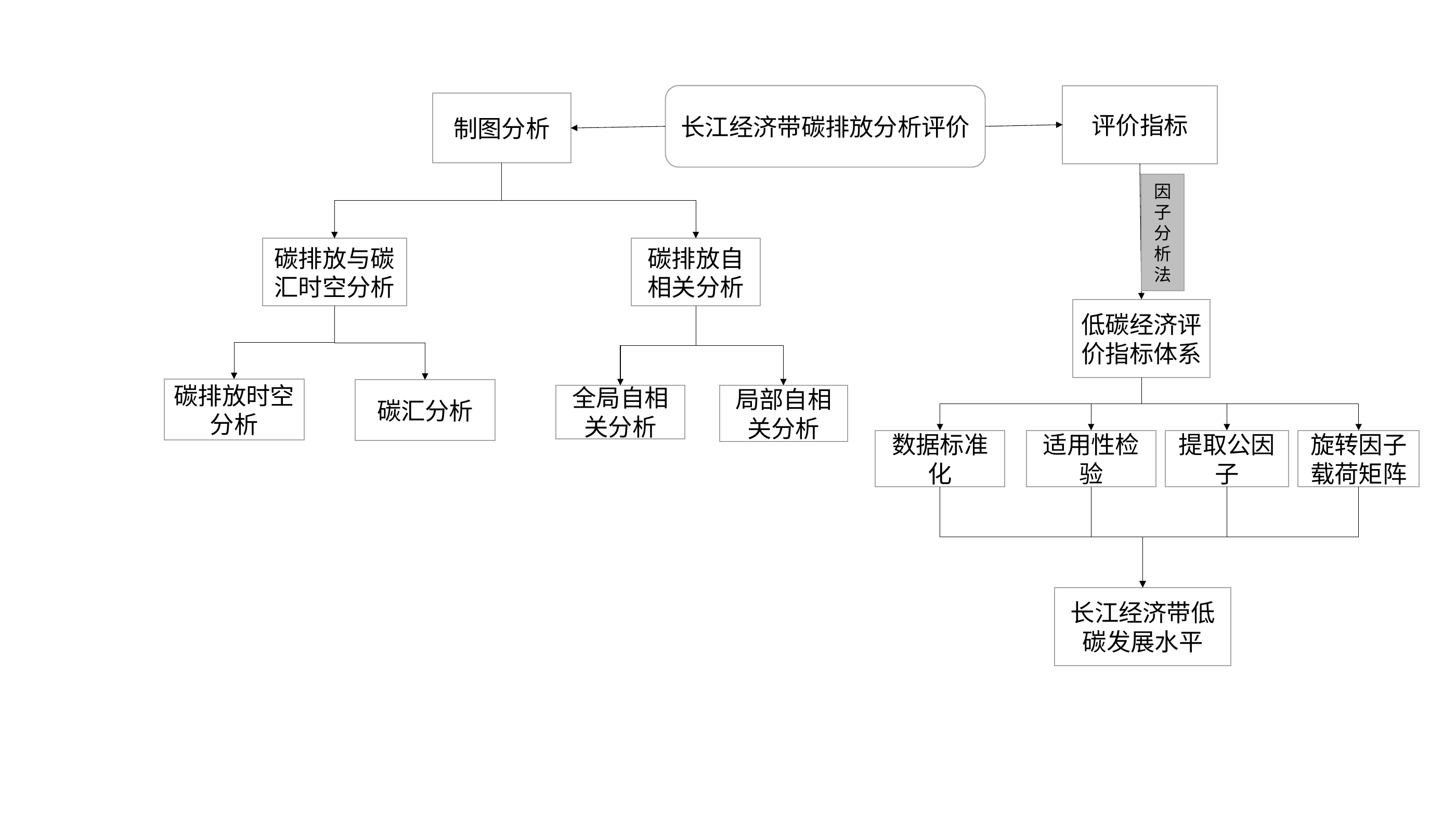

长江经济带碳排放分析评价
评价指标
制图分析
因子分析法
碳排放与碳汇时空分析
碳排放自相关分析
低碳经济评价指标体系
碳排放时空分析
碳汇分析
全局自相关分析
局部自相关分析
适用性检验
提取公因子
旋转因子载荷矩阵
数据标准化
长江经济带低碳发展水平